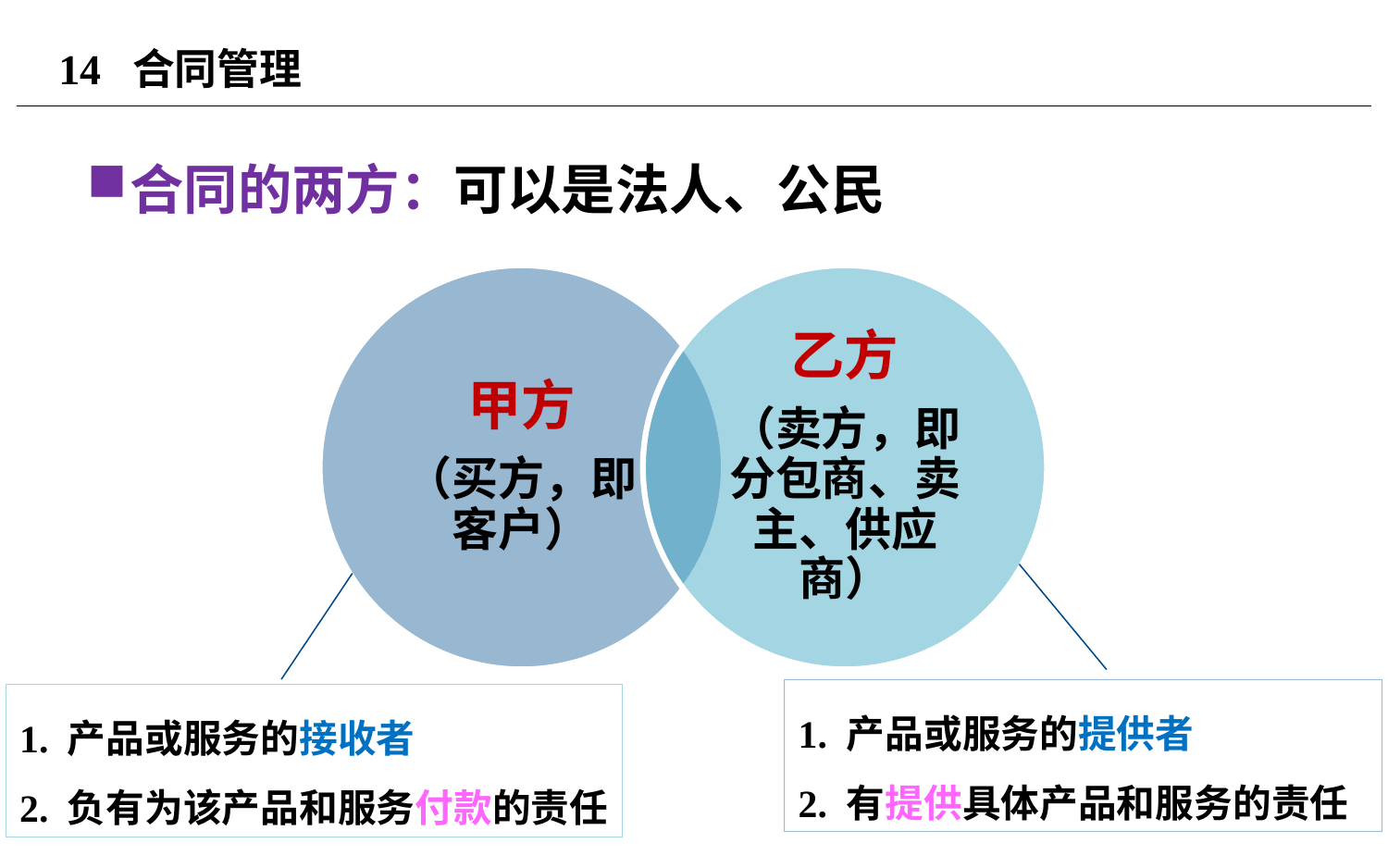

# 14  合同管理
合同的两方：可以是法人、公民

甲方
（买方，即客户）
乙方
（卖方，即分包商、卖主、供应商）
1. 产品或服务的提供者
2. 有提供具体产品和服务的责任
1. 产品或服务的接收者
2. 负有为该产品和服务付款的责任